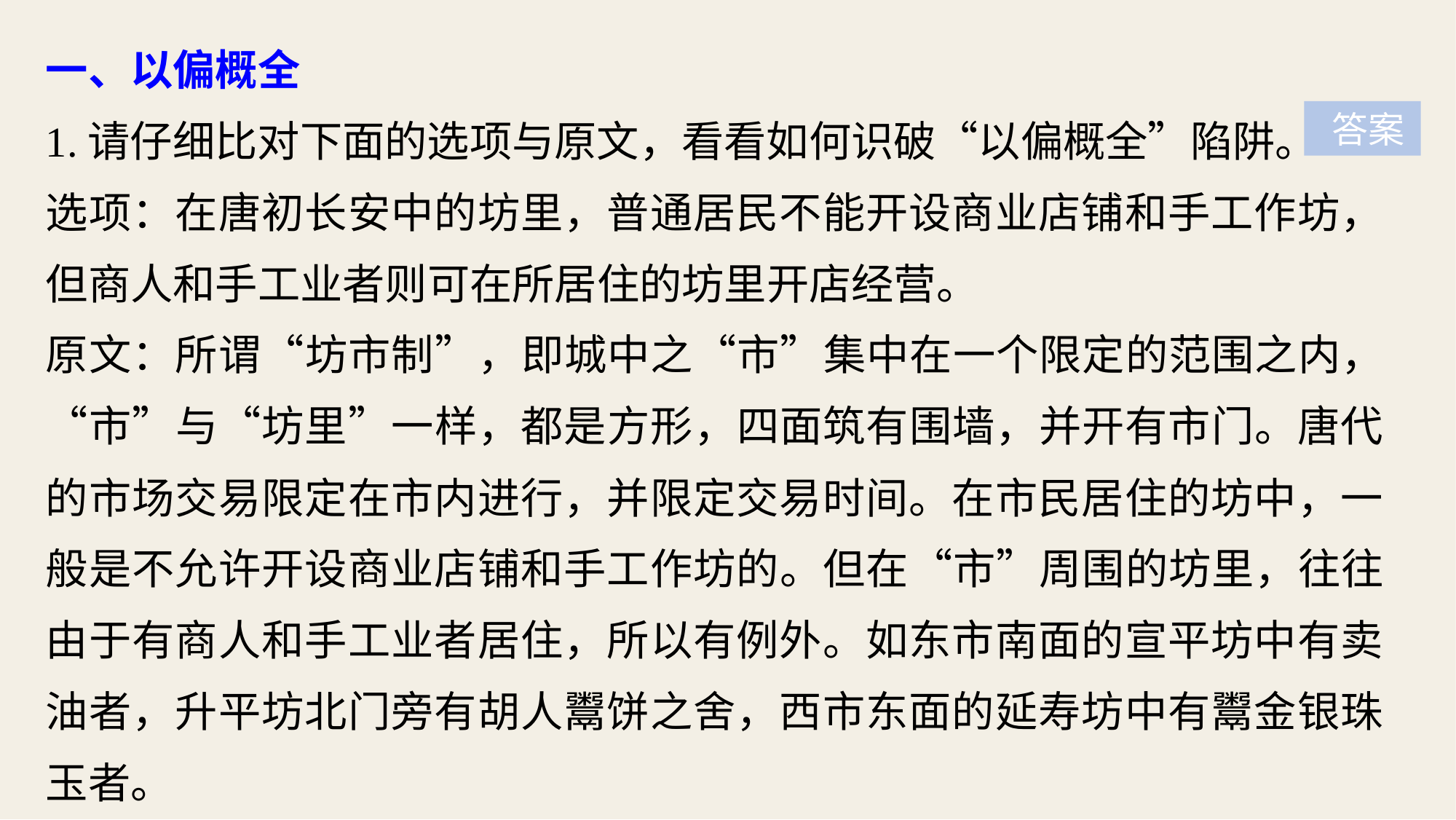

一、以偏概全
1.请仔细比对下面的选项与原文，看看如何识破“以偏概全”陷阱。
选项：在唐初长安中的坊里，普通居民不能开设商业店铺和手工作坊，但商人和手工业者则可在所居住的坊里开店经营。
原文：所谓“坊市制”，即城中之“市”集中在一个限定的范围之内，“市”与“坊里”一样，都是方形，四面筑有围墙，并开有市门。唐代的市场交易限定在市内进行，并限定交易时间。在市民居住的坊中，一般是不允许开设商业店铺和手工作坊的。但在“市”周围的坊里，往往由于有商人和手工业者居住，所以有例外。如东市南面的宣平坊中有卖油者，升平坊北门旁有胡人鬻饼之舍，西市东面的延寿坊中有鬻金银珠玉者。
 答案